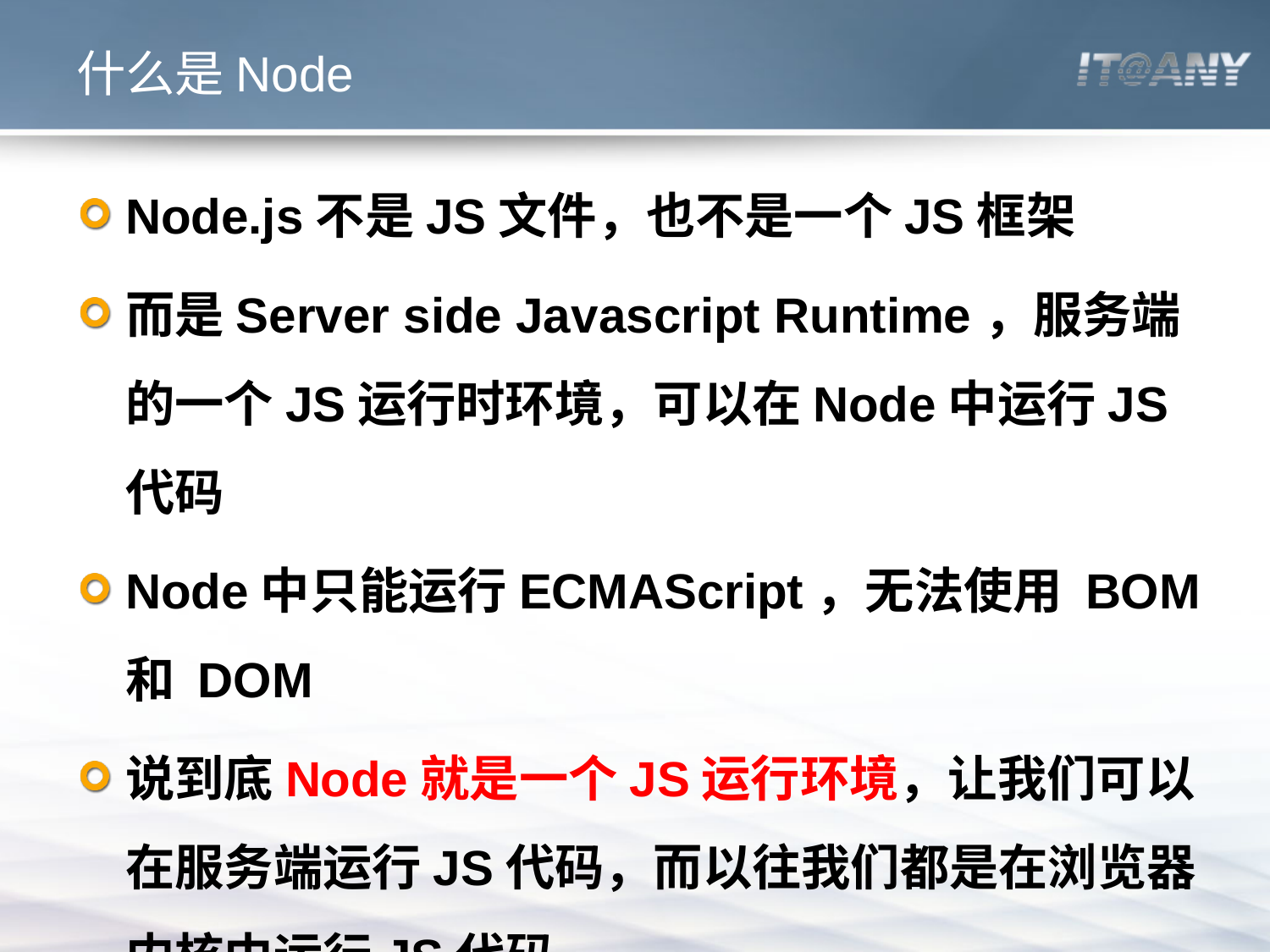

# 什么是Node
Node.js不是JS文件，也不是一个JS框架
而是Server side Javascript Runtime，服务端的一个JS运行时环境，可以在Node中运行JS代码
Node中只能运行ECMAScript，无法使用 BOM 和 DOM
说到底Node就是一个JS运行环境，让我们可以在服务端运行JS代码，而以往我们都是在浏览器内核中运行JS代码